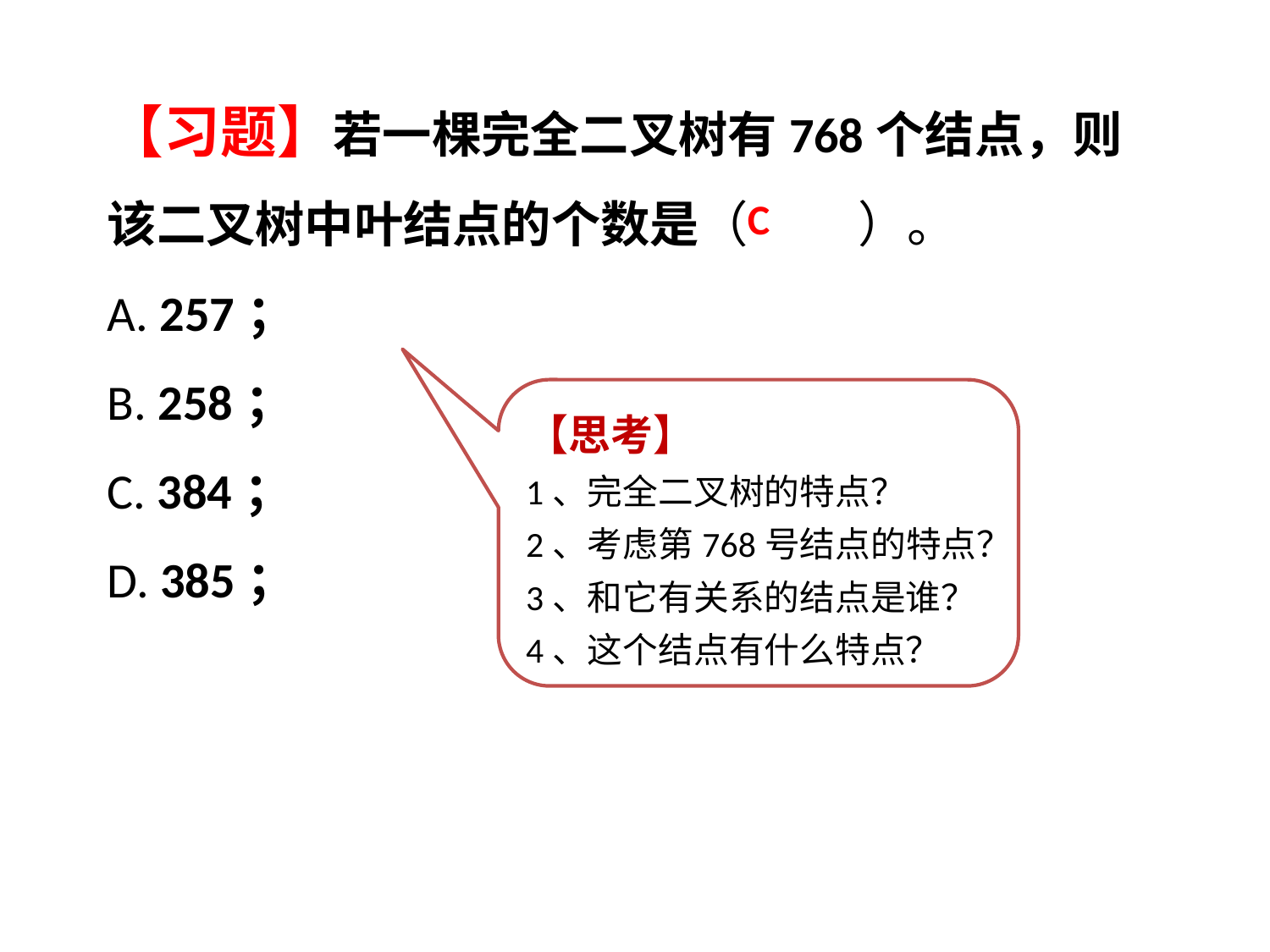

【习题】若一棵完全二叉树有768个结点，则该二叉树中叶结点的个数是（          ）。
A. 257；
B. 258；
C. 384；
D. 385；
C
【思考】
1、完全二叉树的特点？
2、考虑第768号结点的特点？
3、和它有关系的结点是谁？
4、这个结点有什么特点？